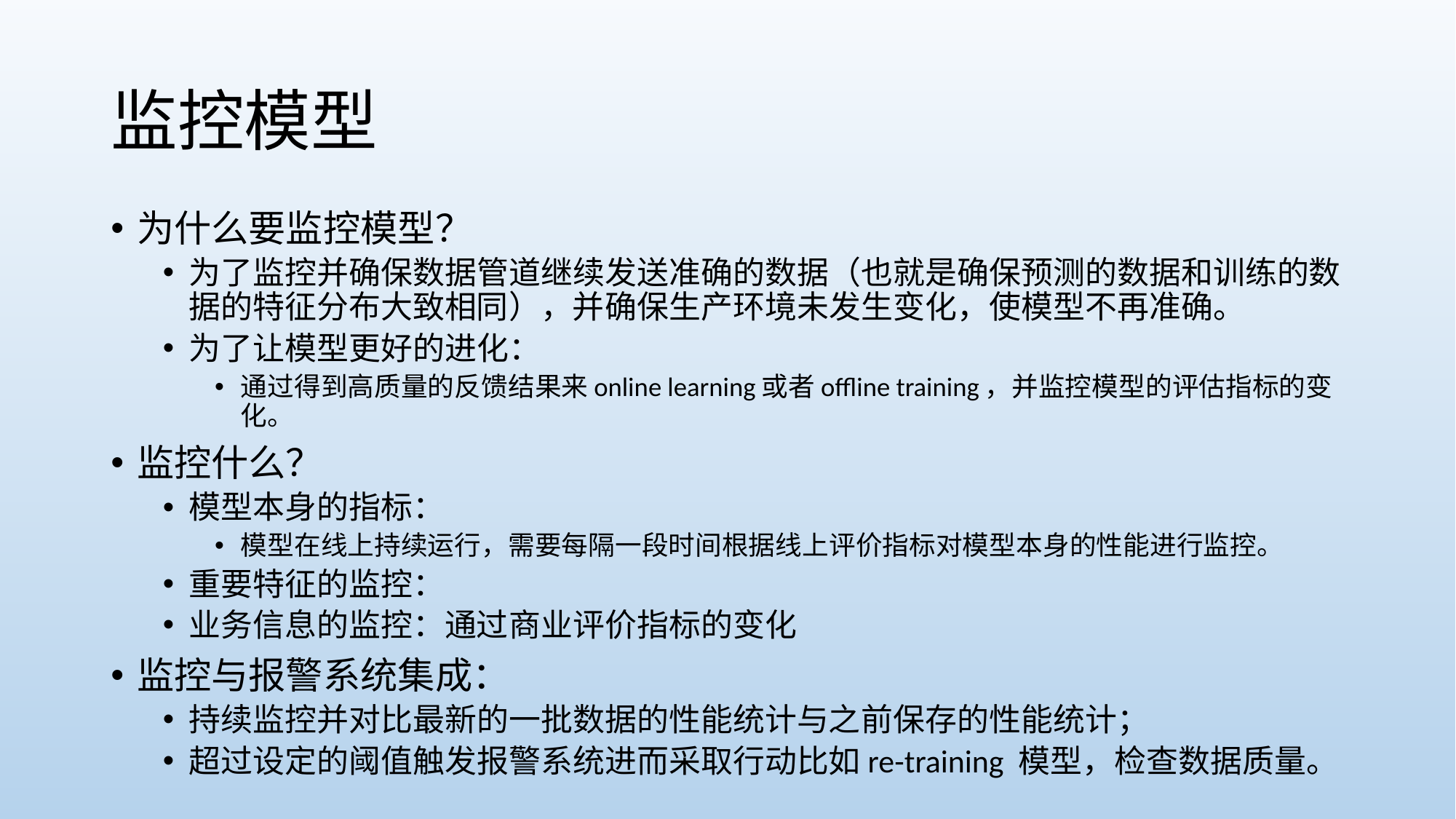

# 监控模型
为什么要监控模型？
为了监控并确保数据管道继续发送准确的数据（也就是确保预测的数据和训练的数据的特征分布大致相同），并确保生产环境未发生变化，使模型不再准确。
为了让模型更好的进化：
通过得到高质量的反馈结果来online learning或者offline training，并监控模型的评估指标的变化。
监控什么？
模型本身的指标：
模型在线上持续运行，需要每隔一段时间根据线上评价指标对模型本身的性能进行监控。
重要特征的监控：
业务信息的监控：通过商业评价指标的变化
监控与报警系统集成：
持续监控并对比最新的一批数据的性能统计与之前保存的性能统计；
超过设定的阈值触发报警系统进而采取行动比如re-training 模型，检查数据质量。